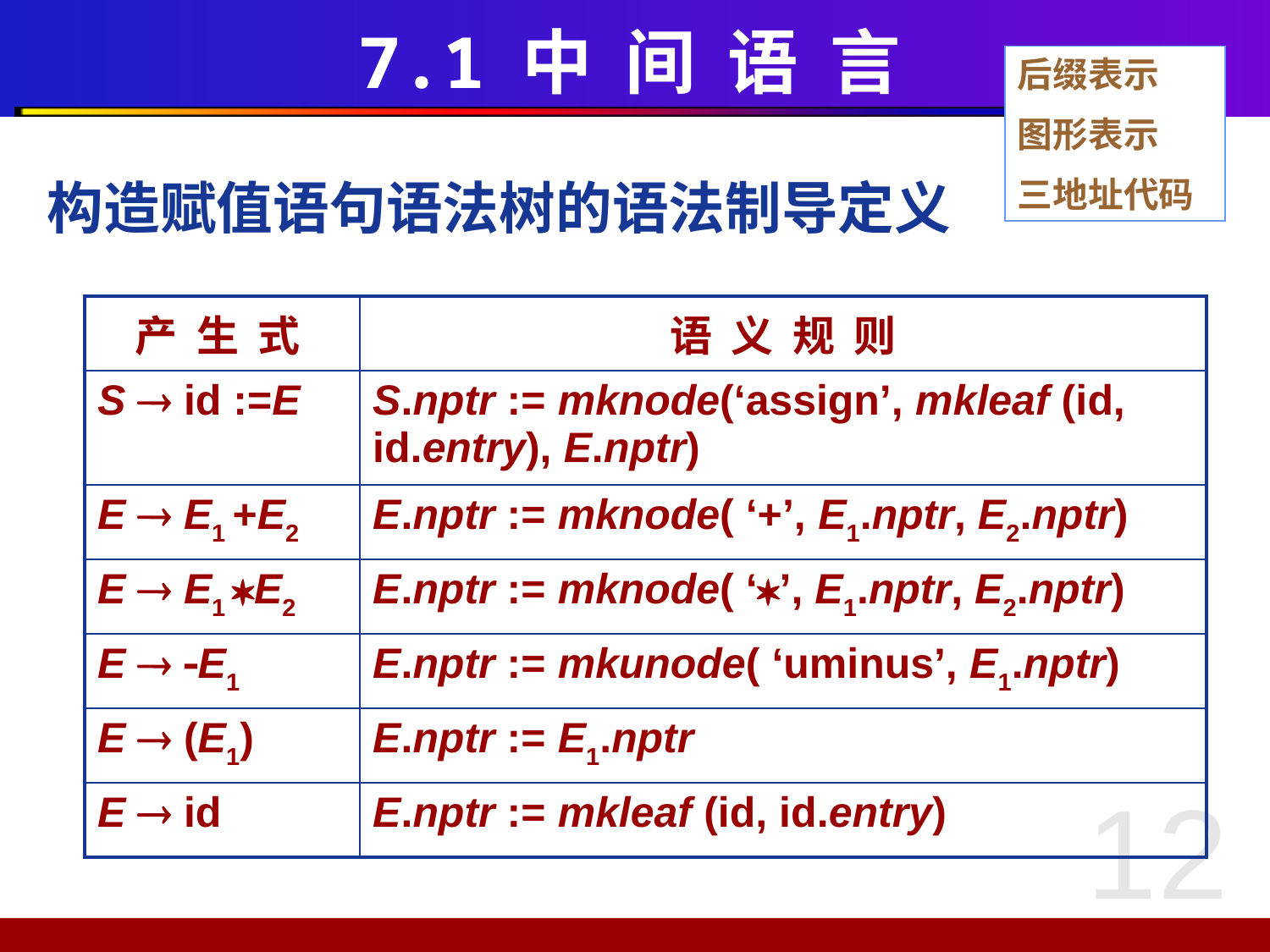

# 7.1 中  间  语  言
后缀表示
图形表示
三地址代码
构造赋值语句语法树的语法制导定义

| 产 生 式 | 语 义 规 则 |
| --- | --- |
| S → id :=E | S.nptr := mknode(‘assign’, mkleaf (id, id.entry), E.nptr) |
| E → E1 +E2 | E.nptr := mknode( ‘+’, E1.nptr, E2.nptr) |
| E → E1 ∗E2 | E.nptr := mknode( ‘∗’, E1.nptr, E2.nptr) |
| E → −E1 | E.nptr := mkunode( ‘uminus’, E1.nptr) |
| E → (E1) | E.nptr := E1.nptr |
| E → id | E.nptr := mkleaf (id, id.entry) |
12